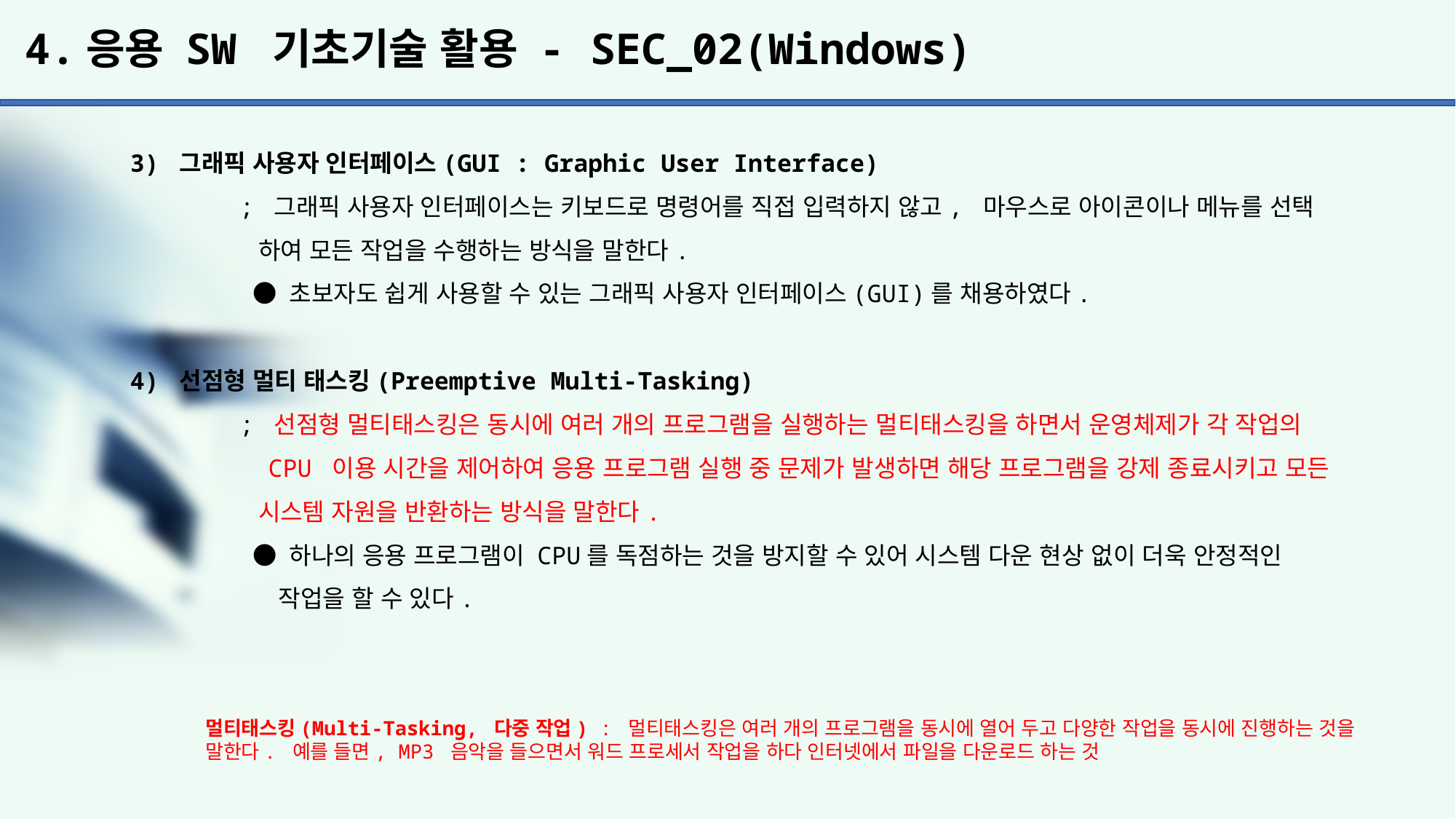

# 4.응용 SW 기초기술 활용 - SEC_02(Windows)
3) 그래픽 사용자 인터페이스(GUI : Graphic User Interface)
	; 그래픽 사용자 인터페이스는 키보드로 명령어를 직접 입력하지 않고, 마우스로 아이콘이나 메뉴를 선택
	  하여 모든 작업을 수행하는 방식을 말한다.
	  ● 초보자도 쉽게 사용할 수 있는 그래픽 사용자 인터페이스(GUI)를 채용하였다.

4) 선점형 멀티 태스킹(Preemptive Multi-Tasking)
	; 선점형 멀티태스킹은 동시에 여러 개의 프로그램을 실행하는 멀티태스킹을 하면서 운영체제가 각 작업의
	  CPU 이용 시간을 제어하여 응용 프로그램 실행 중 문제가 발생하면 해당 프로그램을 강제 종료시키고 모든
	  시스템 자원을 반환하는 방식을 말한다.
	  ● 하나의 응용 프로그램이 CPU를 독점하는 것을 방지할 수 있어 시스템 다운 현상 없이 더욱 안정적인
	     작업을 할 수 있다.
멀티태스킹(Multi-Tasking, 다중 작업) : 멀티태스킹은 여러 개의 프로그램을 동시에 열어 두고 다양한 작업을 동시에 진행하는 것을 말한다. 예를 들면, MP3 음악을 들으면서 워드 프로세서 작업을 하다 인터넷에서 파일을 다운로드 하는 것